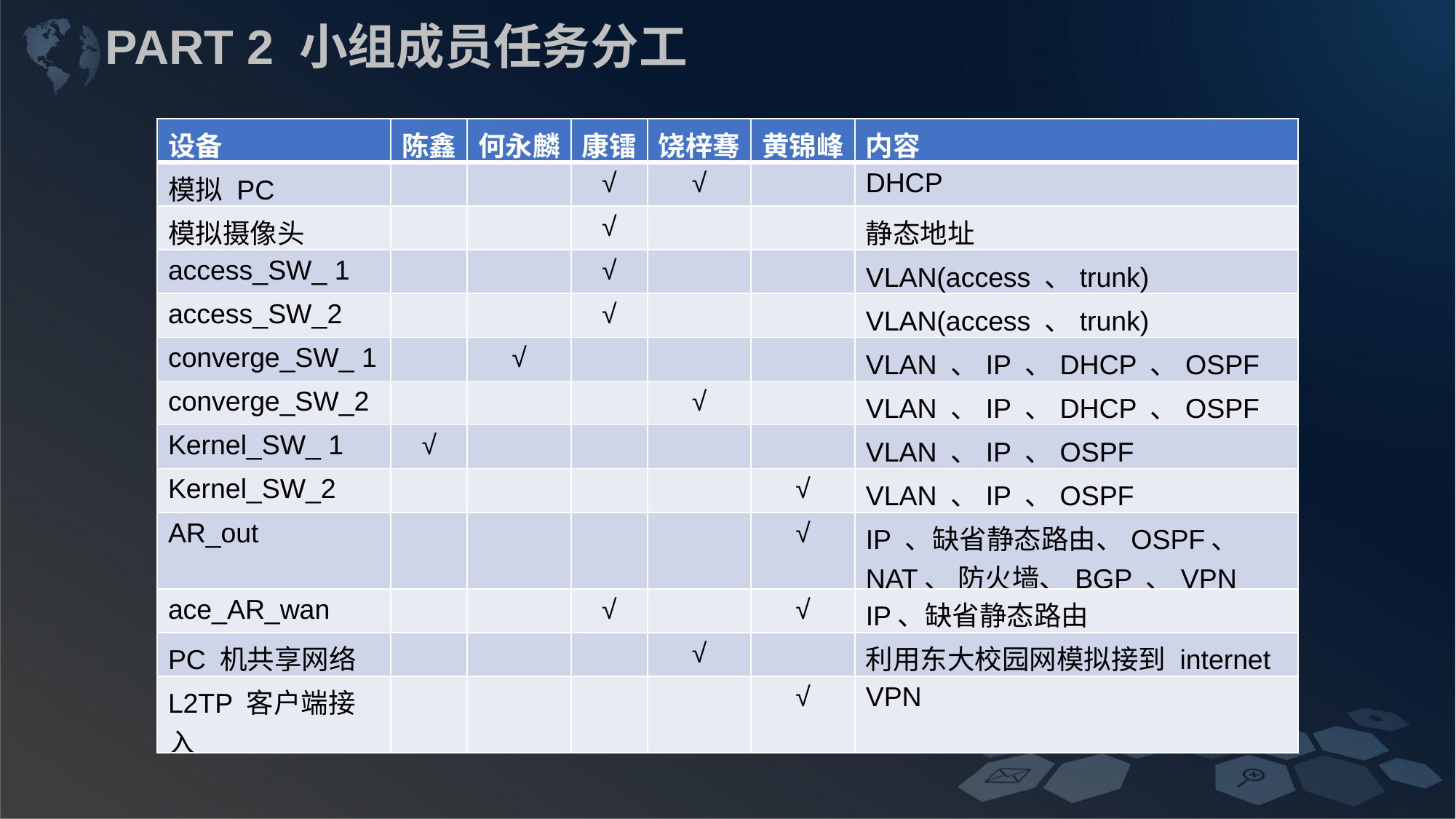

PART 2 小组成员任务分工
| 设备 | 陈鑫 | 何永麟 | 康镭 | 饶梓骞 | 黄锦峰 | 内容 |
| --- | --- | --- | --- | --- | --- | --- |
| 模拟 PC |  |  | √ | √ |  | DHCP |
| 模拟摄像头 |  |  | √ |  |  | 静态地址 |
| access\_SW\_ 1 |  |  | √ |  |  | VLAN(access 、trunk) |
| access\_SW\_2 |  |  | √ |  |  | VLAN(access 、trunk) |
| converge\_SW\_ 1 |  | √ |  |  |  | VLAN 、IP 、DHCP 、OSPF |
| converge\_SW\_2 |  |  |  | √ |  | VLAN 、IP 、DHCP 、OSPF |
| Kernel\_SW\_ 1 | √ |  |  |  |  | VLAN 、IP 、OSPF |
| Kernel\_SW\_2 |  |  |  |  | √ | VLAN 、IP 、OSPF |
| AR\_out |  |  |  |  | √ | IP 、缺省静态路由、OSPF、 NAT、 防火墙、BGP 、VPN |
| ace\_AR\_wan |  |  | √ |  | √ | IP、缺省静态路由 |
| PC 机共享网络 |  |  |  | √ |  | 利用东大校园网模拟接到 internet |
| L2TP 客户端接入 |  |  |  |  | √ | VPN |